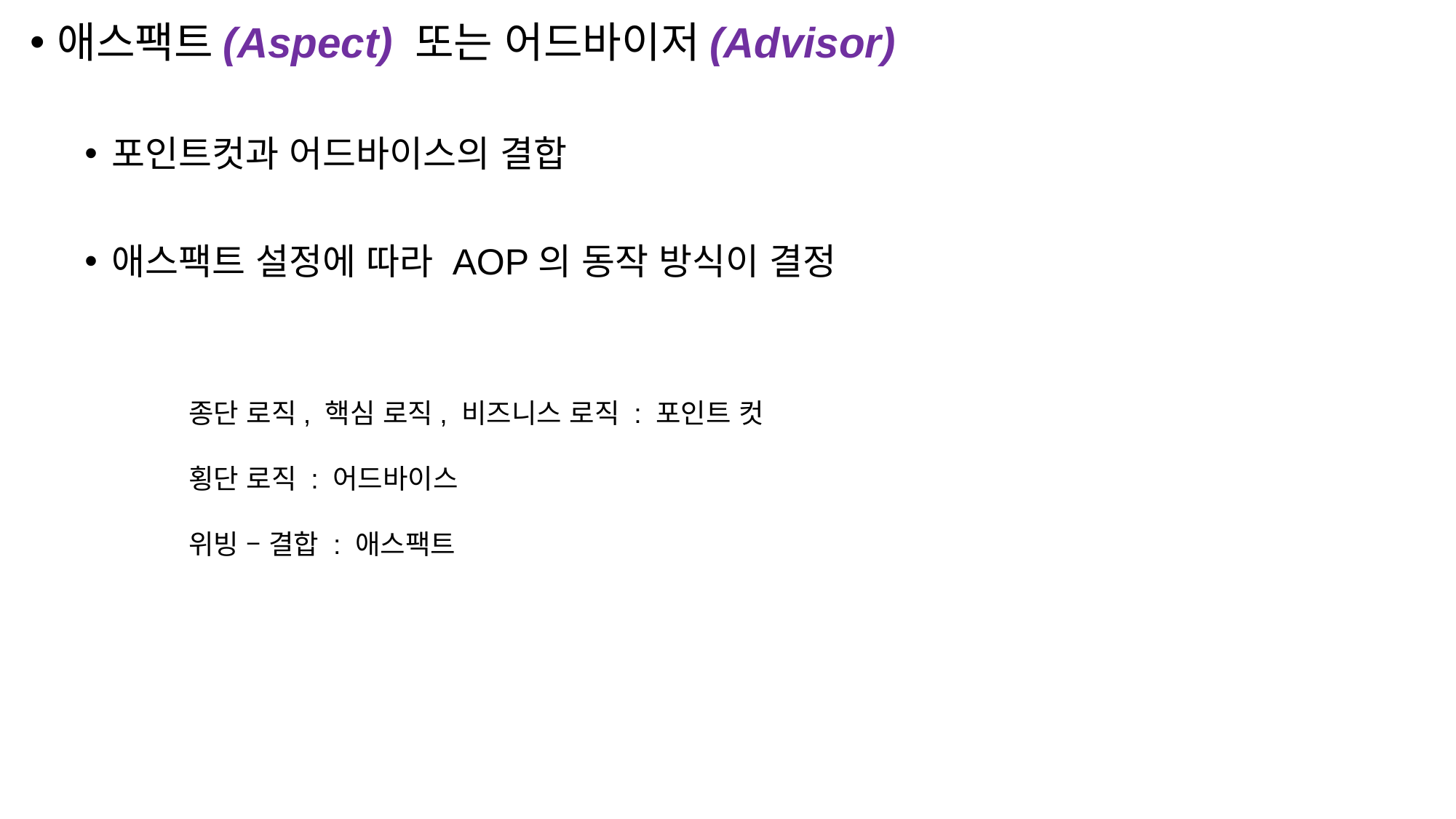

애스팩트(Aspect) 또는 어드바이저(Advisor)

포인트컷과 어드바이스의 결합

애스팩트 설정에 따라 AOP의 동작 방식이 결정
종단 로직, 핵심 로직, 비즈니스 로직 : 포인트 컷

횡단 로직 : 어드바이스

위빙 – 결합 : 애스팩트